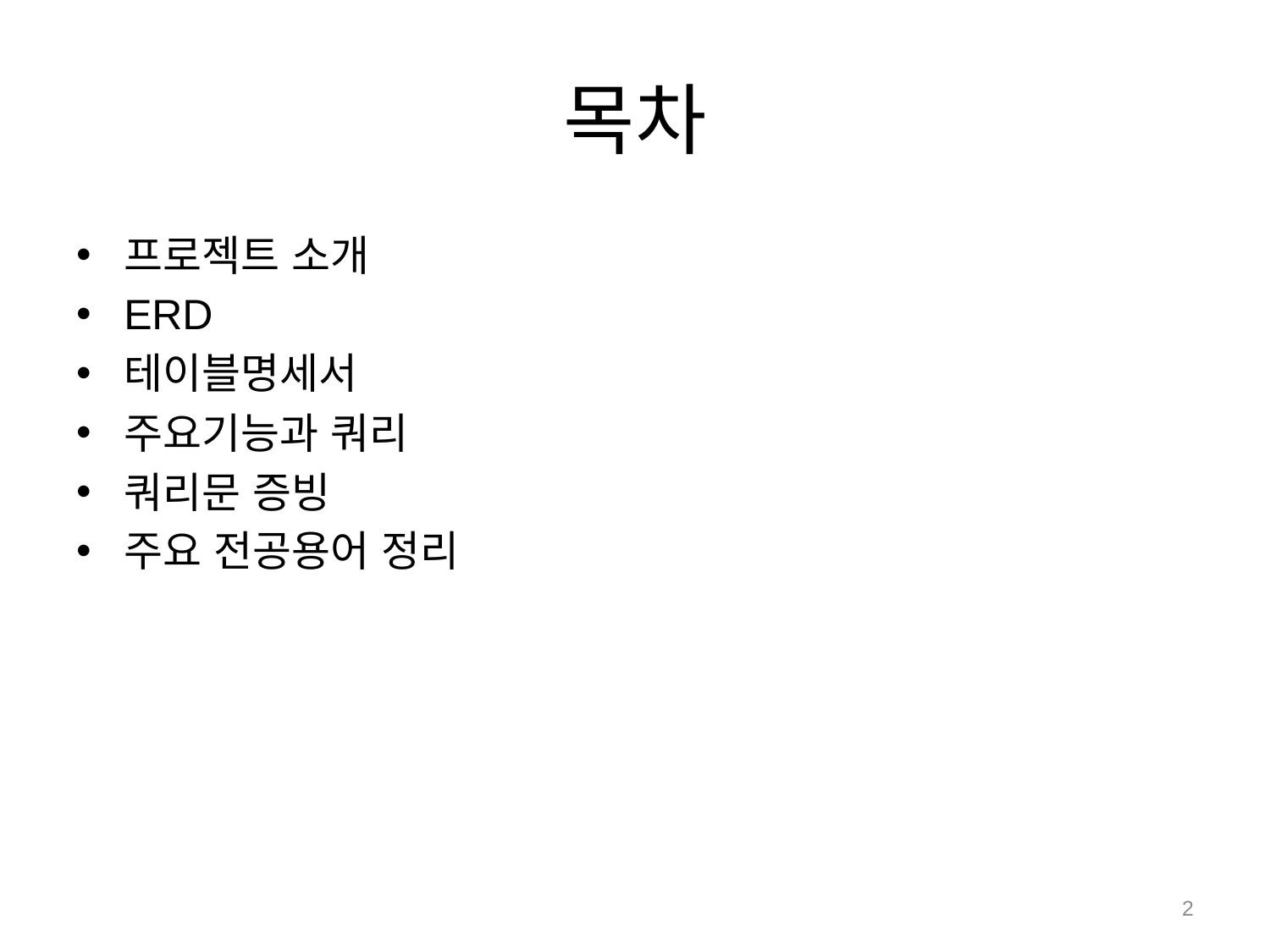

# 목차
프로젝트 소개
ERD
테이블명세서
주요기능과 쿼리
쿼리문 증빙
주요 전공용어 정리
2